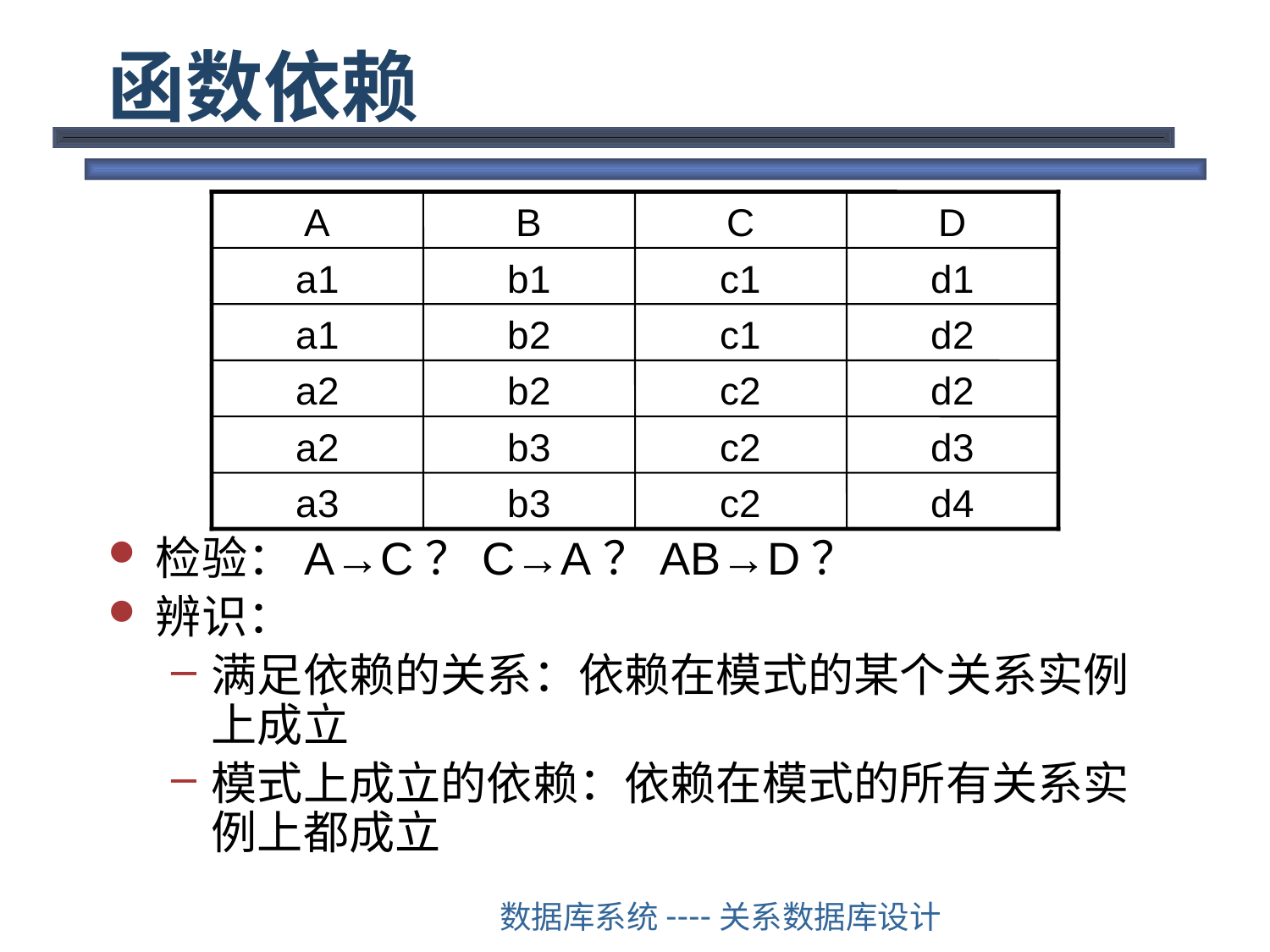

# 函数依赖
A

B

C

D

a1

b1
c1
d1
a1

b2
c1
d2
a2

b2
c2
d2
a2

b3
c2
d3
a3

b3
c2
d4

检验：A→C？C→A？AB→D？
辨识：
满足依赖的关系：依赖在模式的某个关系实例上成立
模式上成立的依赖：依赖在模式的所有关系实例上都成立
数据库系统----关系数据库设计